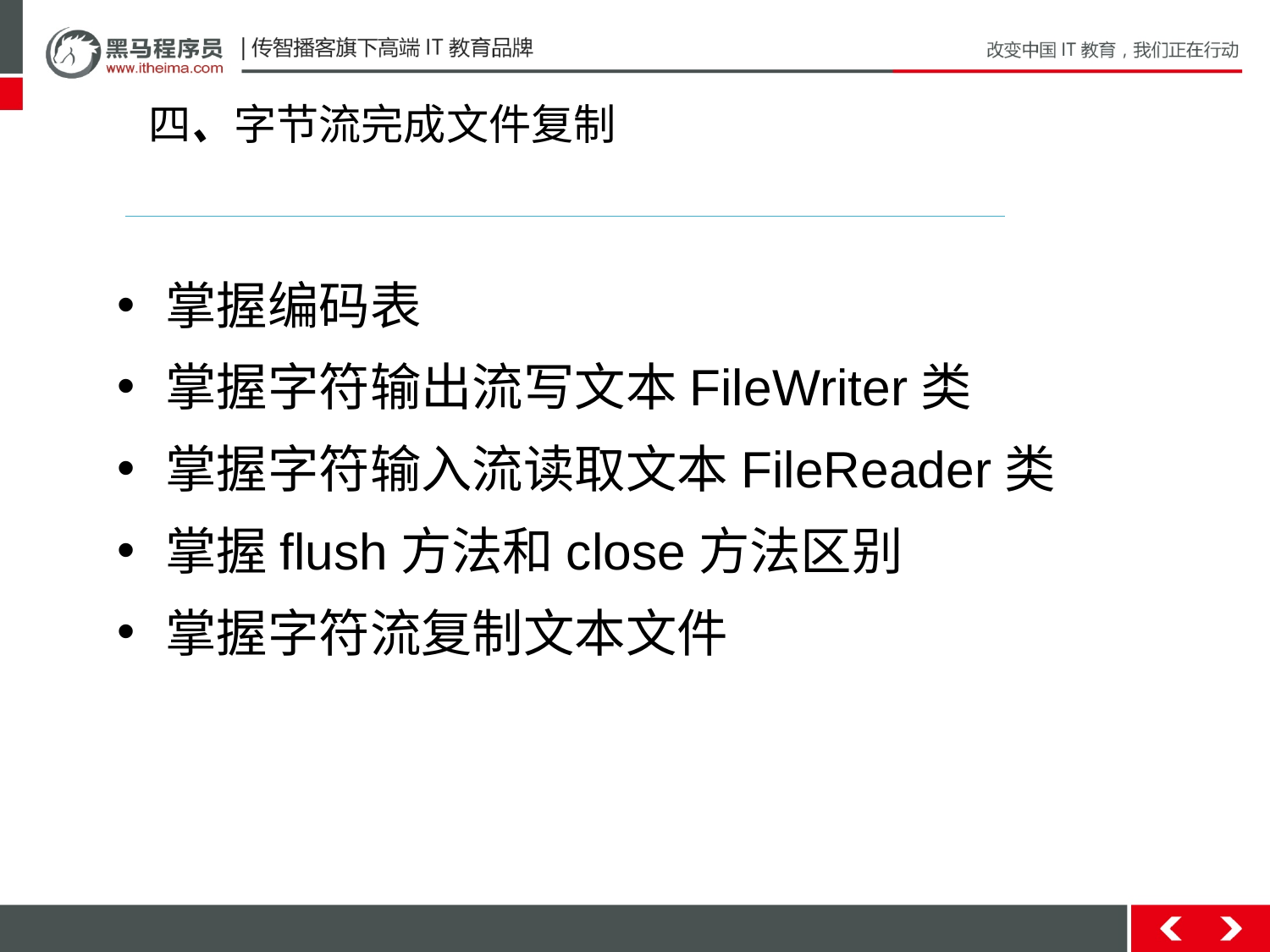

四、字节流完成文件复制
掌握编码表
掌握字符输出流写文本FileWriter类
掌握字符输入流读取文本FileReader类
掌握flush方法和close方法区别
掌握字符流复制文本文件